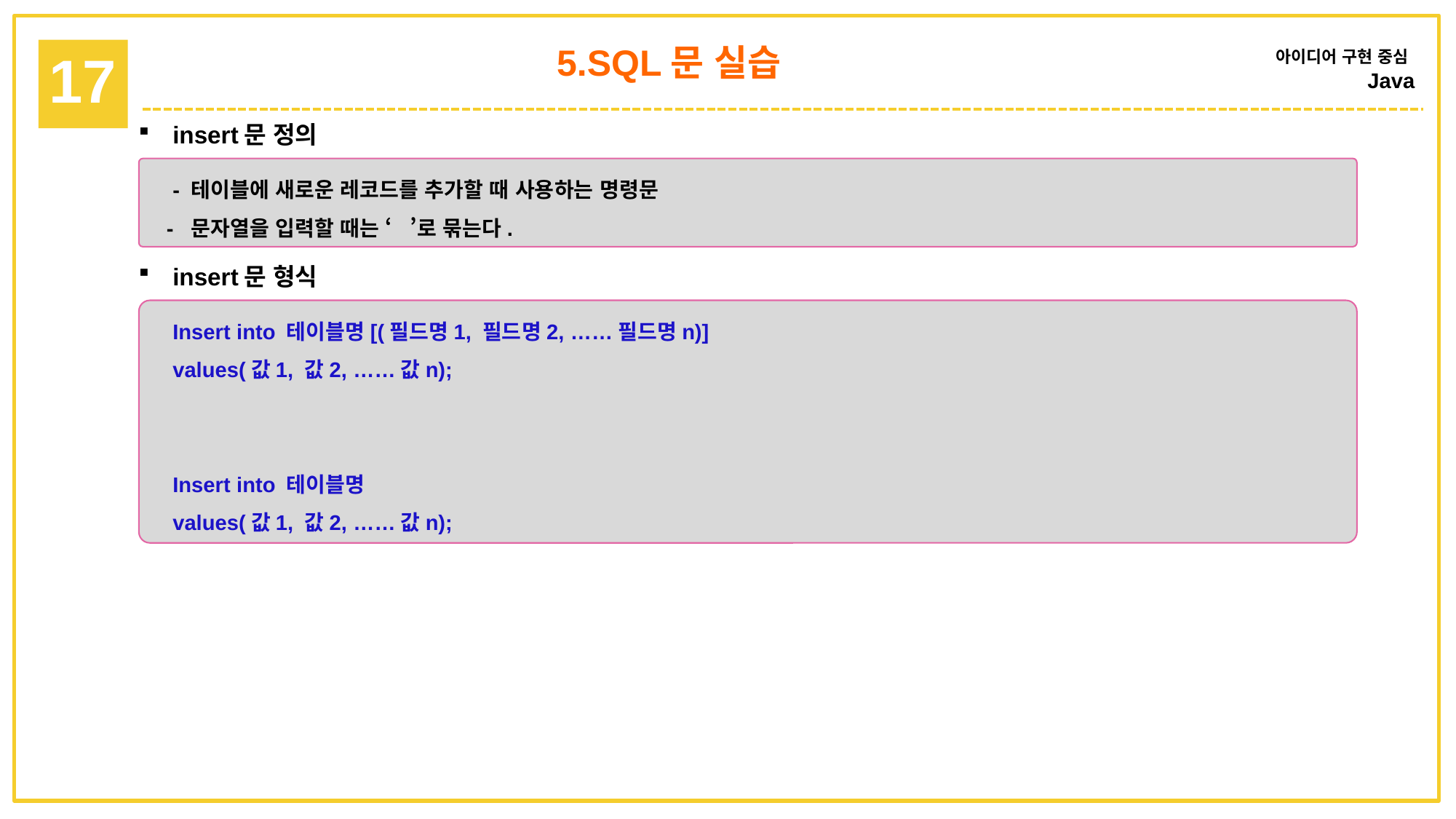

5.SQL문 실습
아이디어 구현 중심
Java
17

insert문 정의

 - 테이블에 새로운 레코드를 추가할 때 사용하는 명령문
-  문자열을 입력할 때는 ‘   ’로 묶는다.
insert문 형식

 Insert into 테이블명[(필드명1, 필드명2, ……필드명n)]
 values(값1, 값2, ……값n);

 Insert into 테이블명
 values(값1, 값2, ……값n);